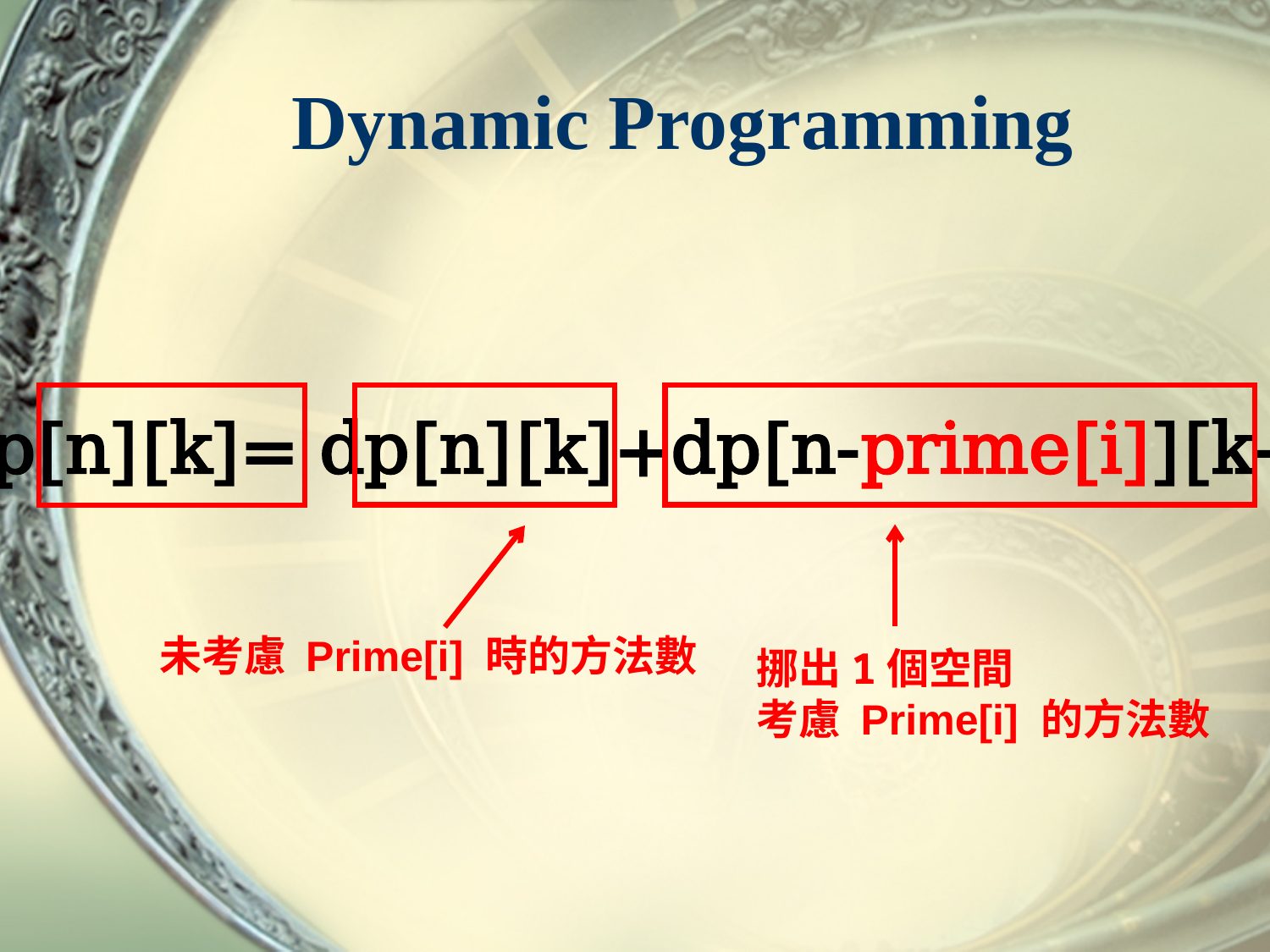

# Dynamic Programming

dp[n][k]= dp[n][k]+dp[n-prime[i]][k-1]
未考慮 Prime[i] 時的方法數
挪出1個空間
考慮 Prime[i] 的方法數